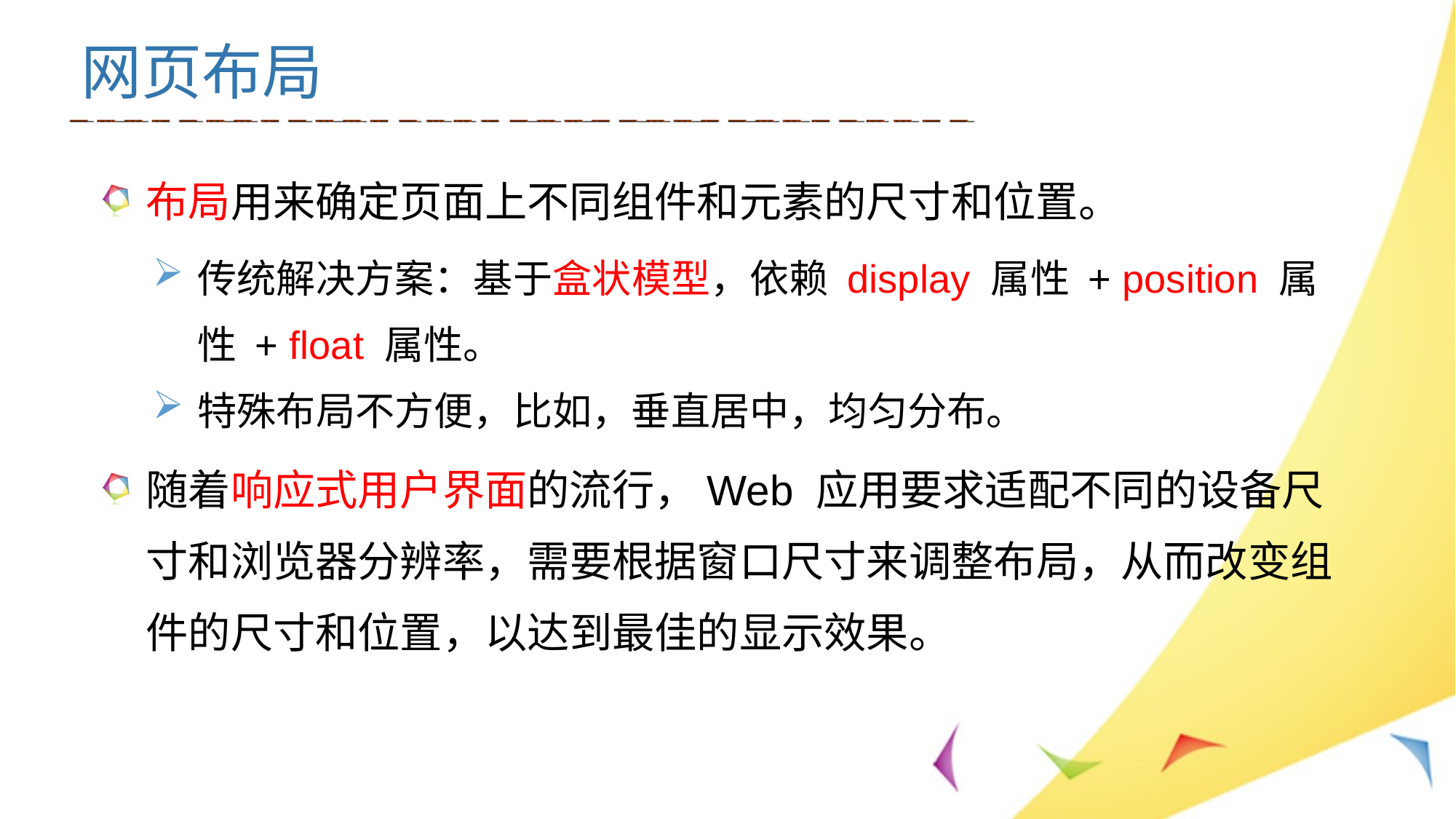

网页布局
布局用来确定页面上不同组件和元素的尺寸和位置。
传统解决方案：基于盒状模型，依赖 display 属性 + position 属性 + float 属性。
特殊布局不方便，比如，垂直居中，均匀分布。
随着响应式用户界面的流行，Web 应用要求适配不同的设备尺寸和浏览器分辨率，需要根据窗口尺寸来调整布局，从而改变组件的尺寸和位置，以达到最佳的显示效果。